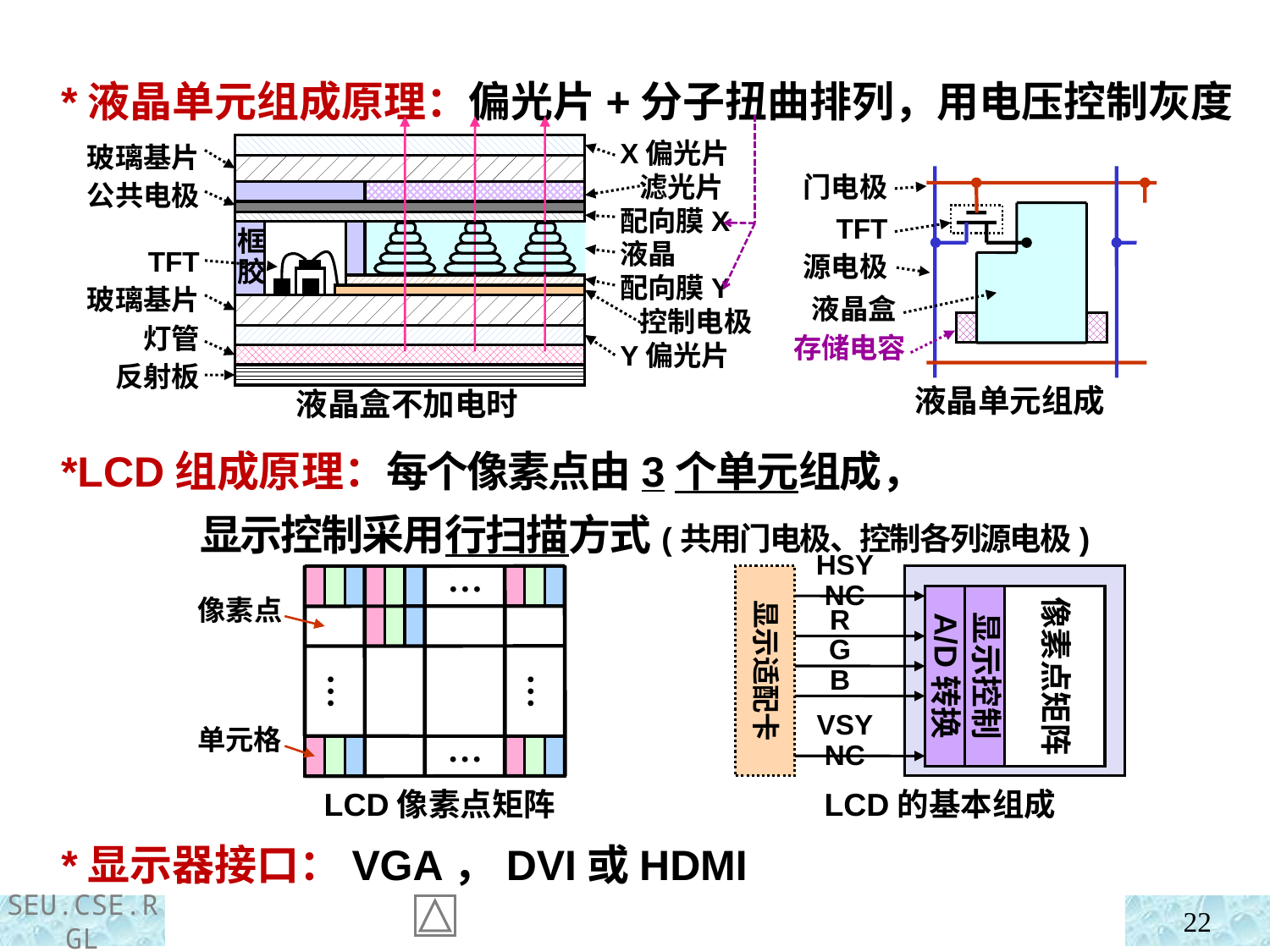

*液晶单元组成原理：偏光片+分子扭曲排列，用电压控制灰度

玻璃基片
公共电极

TFT
玻璃基片
灯管
反射板

X偏光片
  滤光片
配向膜X
液晶
配向膜Y
  控制电极
Y偏光片

框胶

液晶盒不加电时

门电极

TFT

源电极

液晶盒

存储电容

液晶单元组成
  *LCD组成原理：每个像素点由3个单元组成，
                显示控制采用行扫描方式(共用门电极、控制各列源电极)

…

像素点

…
…
单元格
…

LCD像素点矩阵
显示适配卡
HSYNC

A/D转换
显示控制
像素点矩阵

R
G
B

VSYNC

LCD的基本组成
  *显示器接口：VGA，DVI或HDMI
22